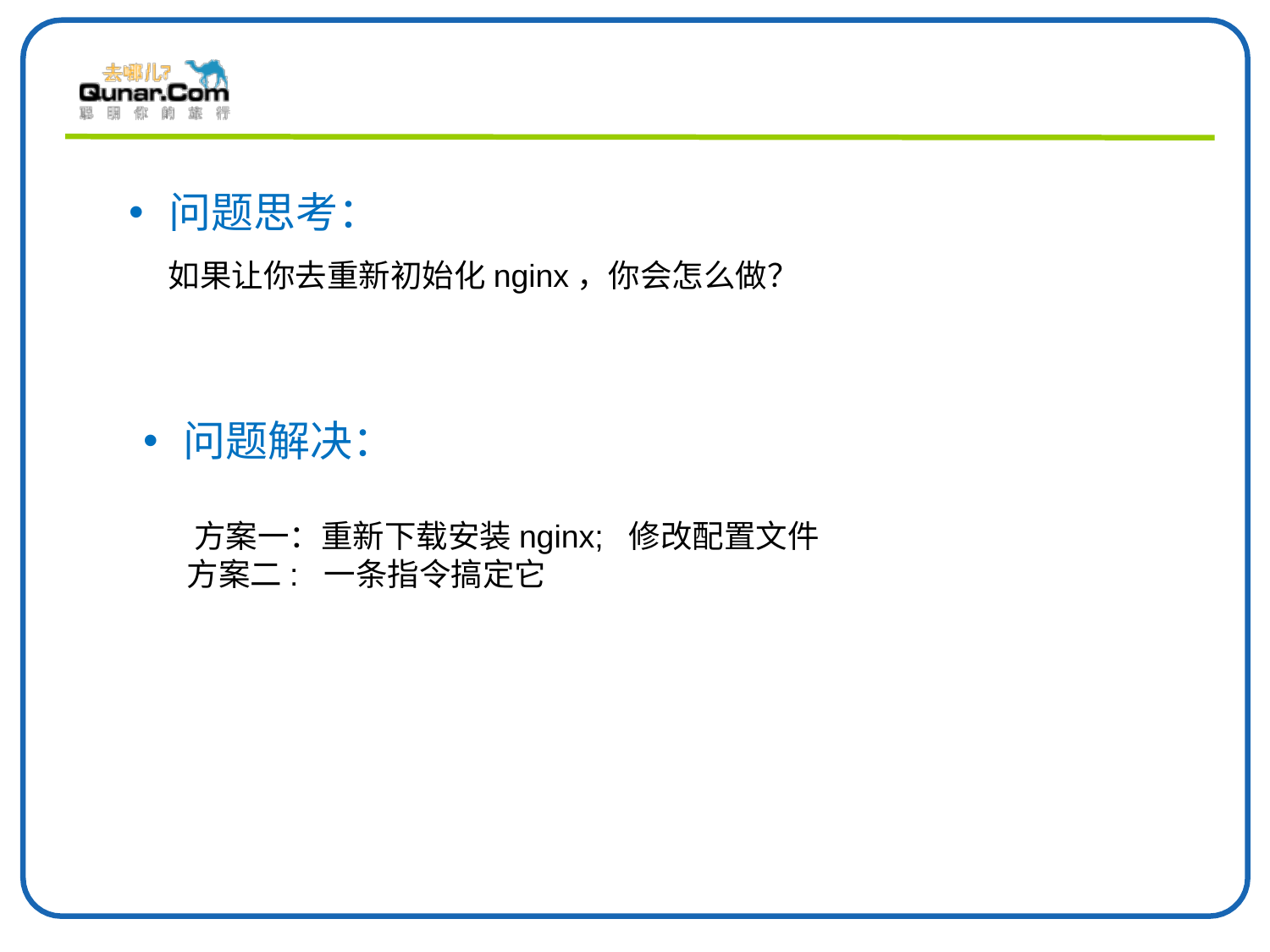

问题思考：
 如果让你去重新初始化nginx，你会怎么做？
问题解决：

      方案一：重新下载安装nginx;  修改配置文件
     方案二:  一条指令搞定它